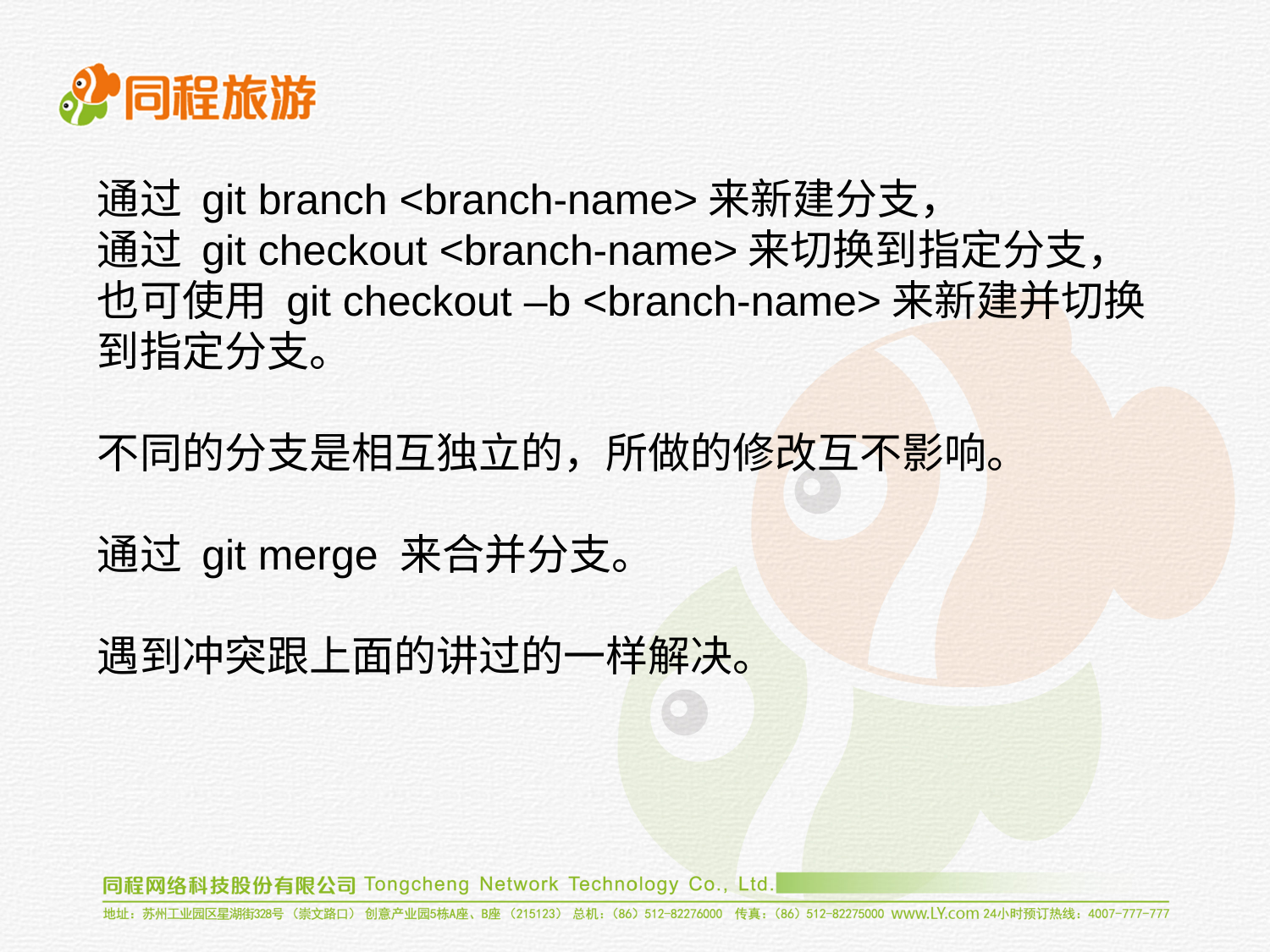

通过 git branch <branch-name>来新建分支，
通过 git checkout <branch-name>来切换到指定分支，
也可使用 git checkout –b <branch-name>来新建并切换到指定分支。

不同的分支是相互独立的，所做的修改互不影响。

通过 git merge 来合并分支。

遇到冲突跟上面的讲过的一样解决。